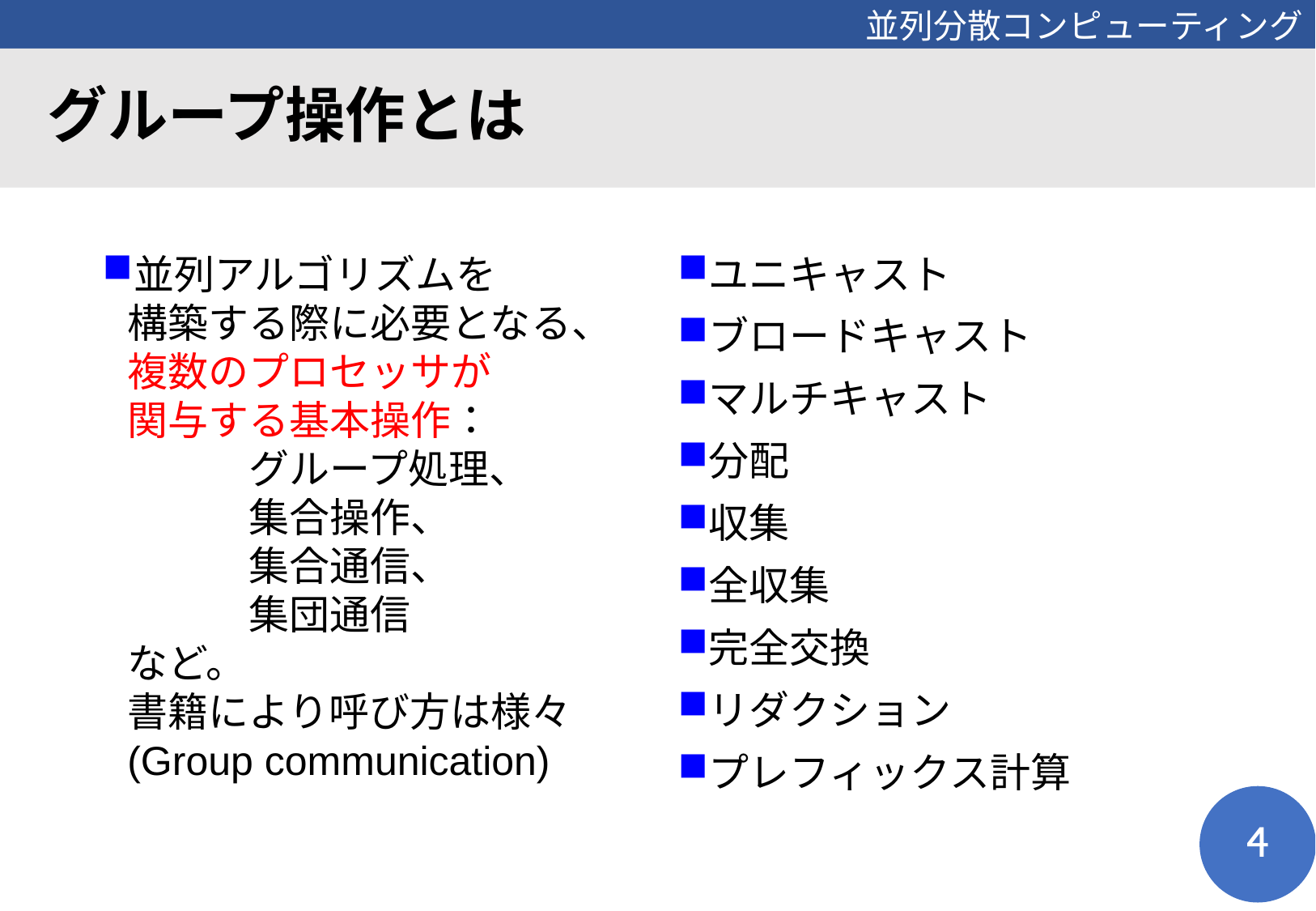

# グループ操作とは
並列アルゴリズムを
構築する際に必要となる、
複数のプロセッサが
関与する基本操作：
	グループ処理、
	集合操作、
	集合通信、
	集団通信
など。
書籍により呼び方は様々
(Group communication)
ユニキャスト
ブロードキャスト
マルチキャスト
分配
収集
全収集
完全交換
リダクション
プレフィックス計算

4